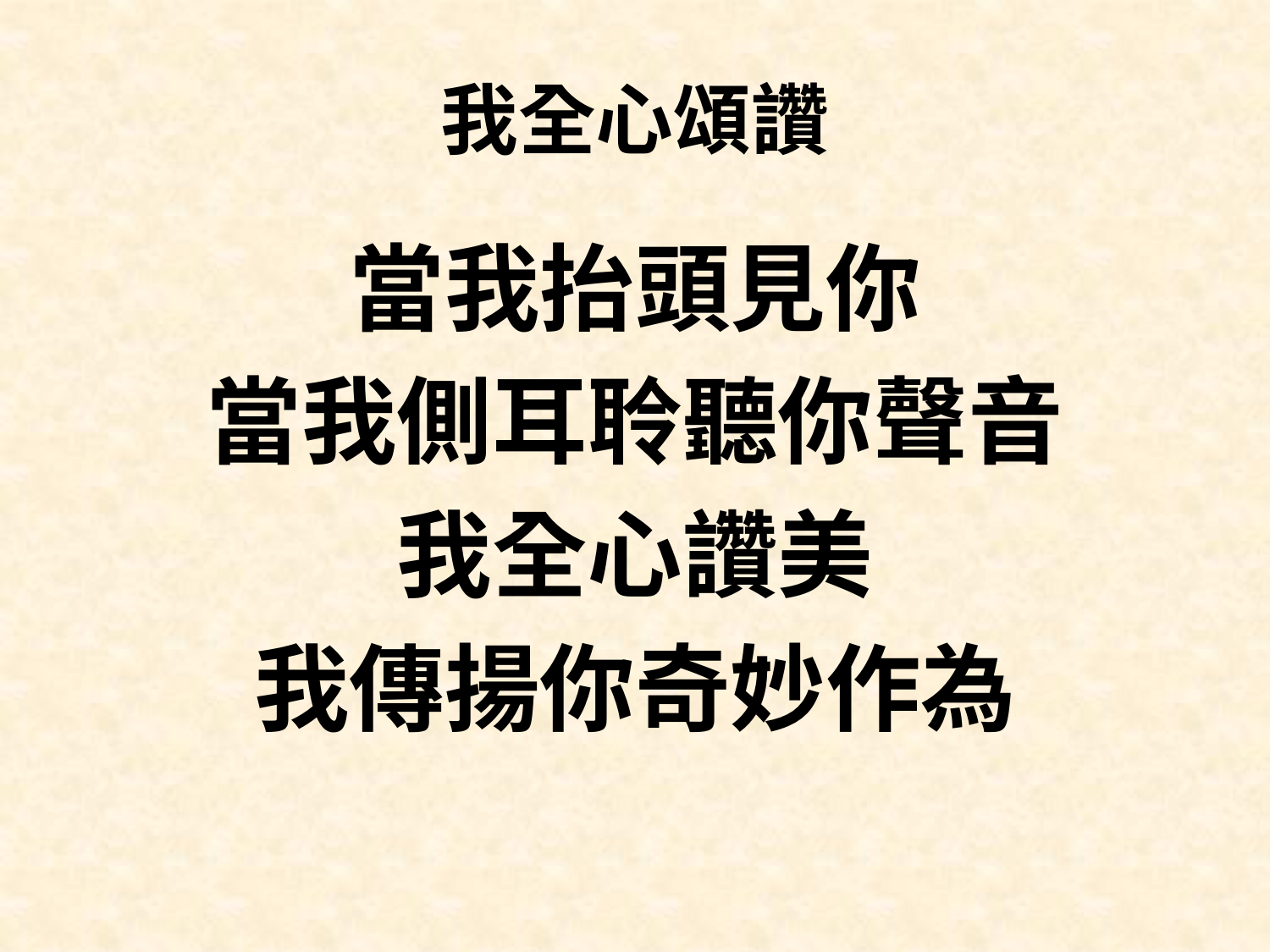

# 我全心頌讚
當我抬頭見你
當我側耳聆聽你聲音
我全心讚美
我傳揚你奇妙作為